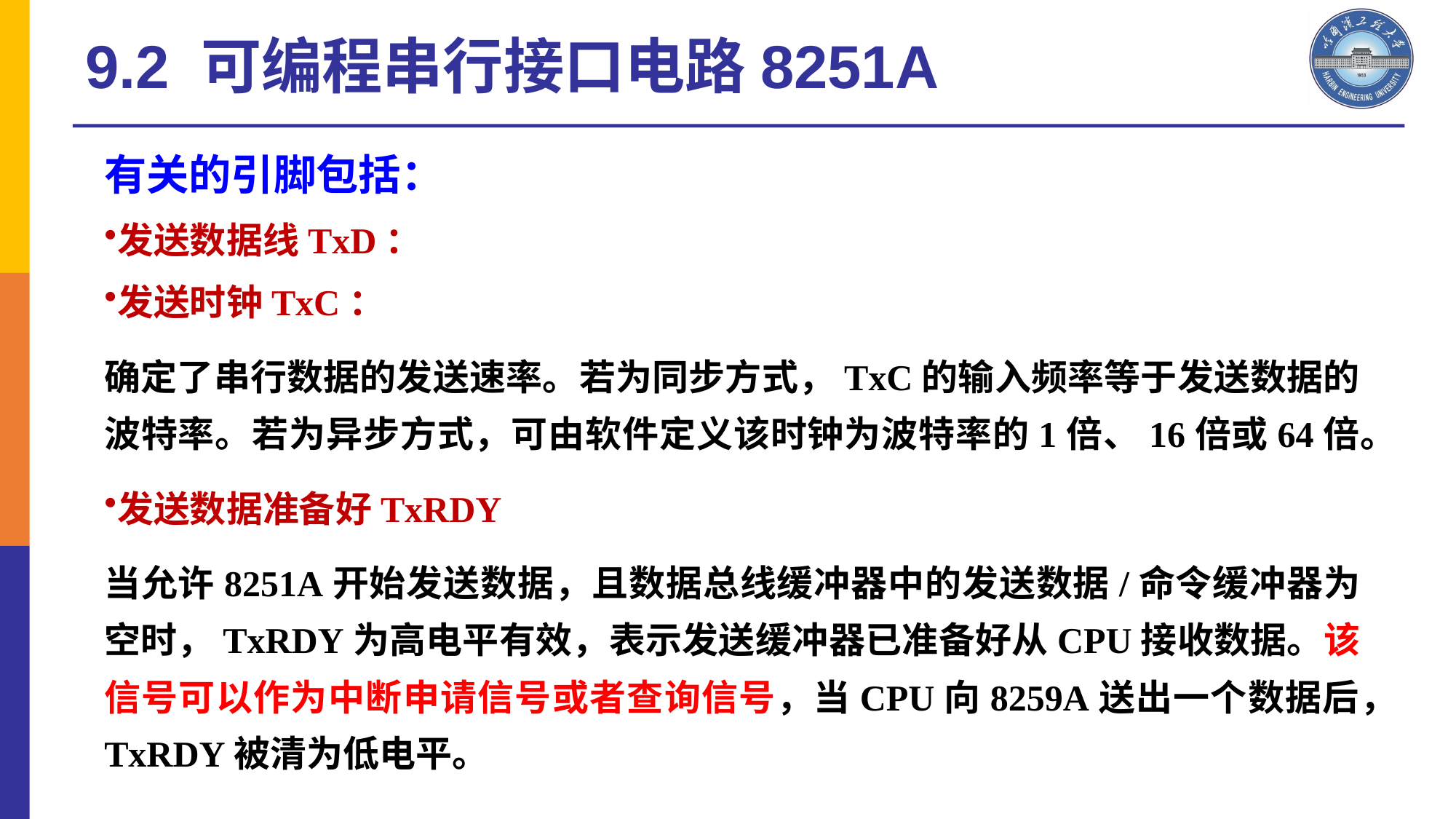

9.2 可编程串行接口电路8251A
有关的引脚包括：
发送数据线TxD：
发送时钟TxC：
确定了串行数据的发送速率。若为同步方式，TxC的输入频率等于发送数据的波特率。若为异步方式，可由软件定义该时钟为波特率的1倍、16倍或64倍。
发送数据准备好TxRDY
当允许8251A开始发送数据，且数据总线缓冲器中的发送数据/命令缓冲器为空时，TxRDY为高电平有效，表示发送缓冲器已准备好从CPU接收数据。该信号可以作为中断申请信号或者查询信号，当CPU向8259A送出一个数据后，TxRDY被清为低电平。